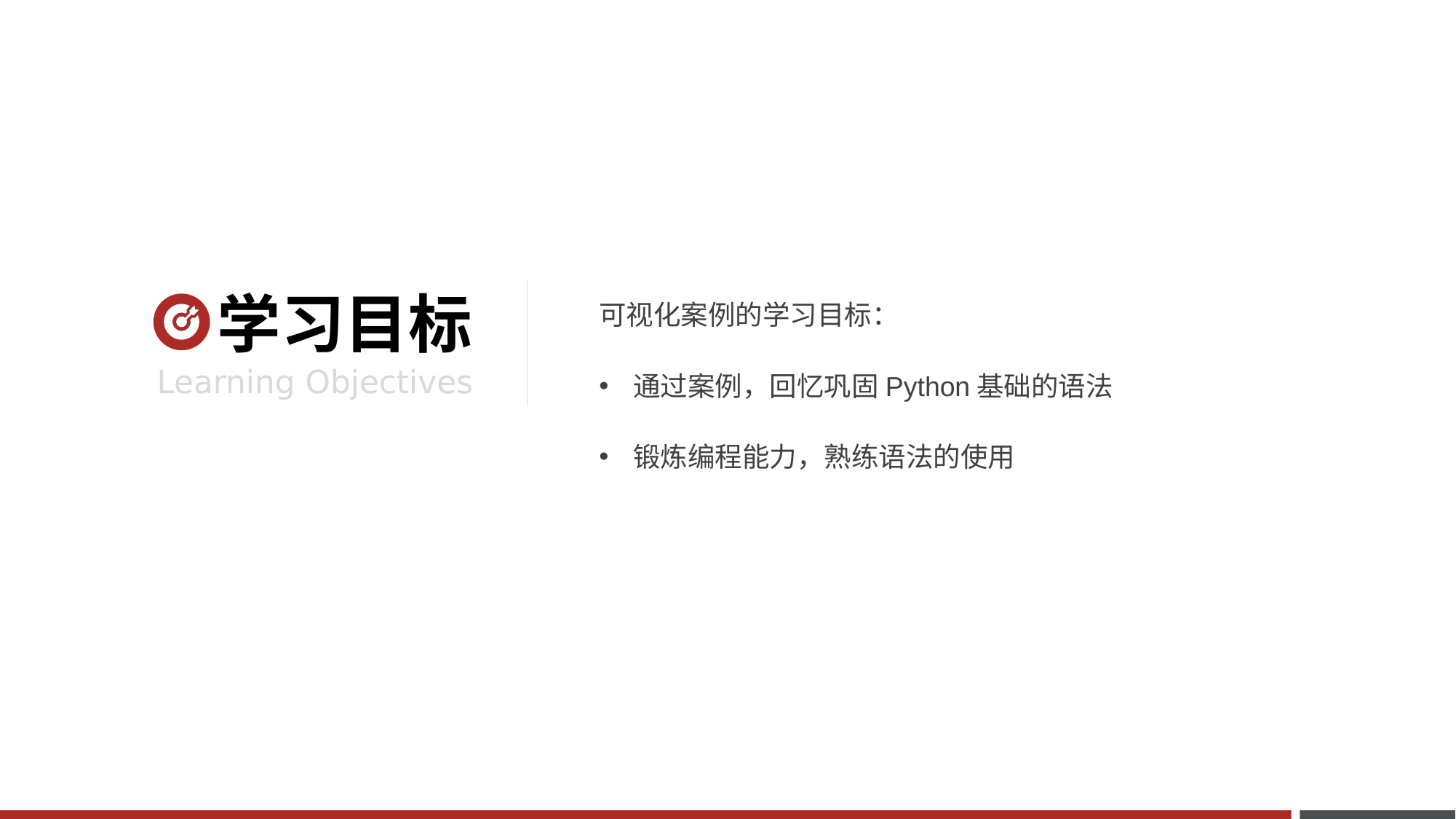

可视化案例的学习目标：
通过案例，回忆巩固Python基础的语法
锻炼编程能力，熟练语法的使用